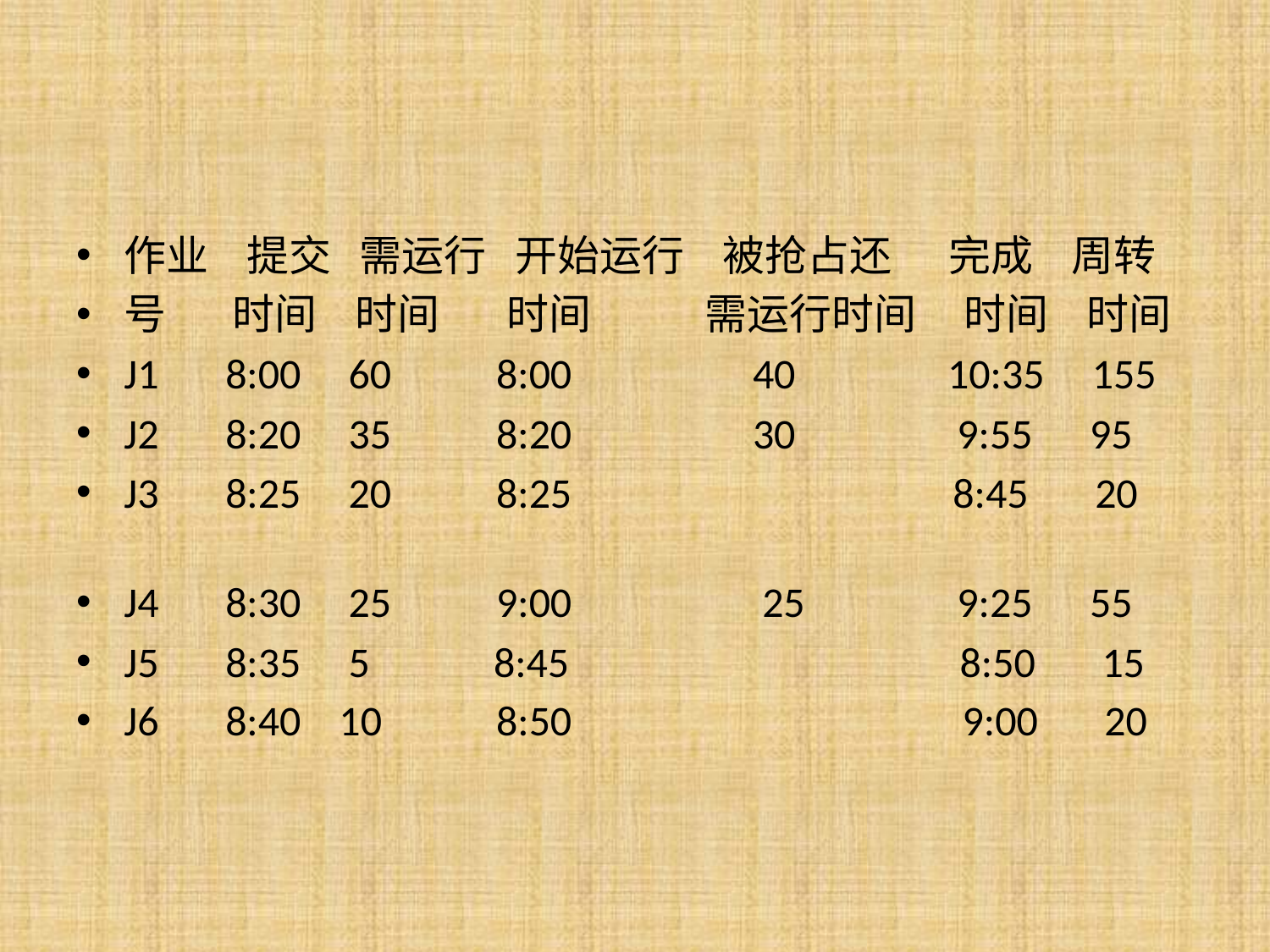

#
作业    提交   需运行   开始运行    被抢占还      完成    周转
号       时间    时间       时间            需运行时间     时间    时间
J1       8:00     60           8:00                   40                10:35     155
J2       8:20     35           8:20                   30                 9:55      95
J3       8:25     20           8:25                                        8:45       20
J4       8:30     25           9:00                    25                9:25      55
J5       8:35     5             8:45                                         8:50       15
J6       8:40    10            8:50                                         9:00       20